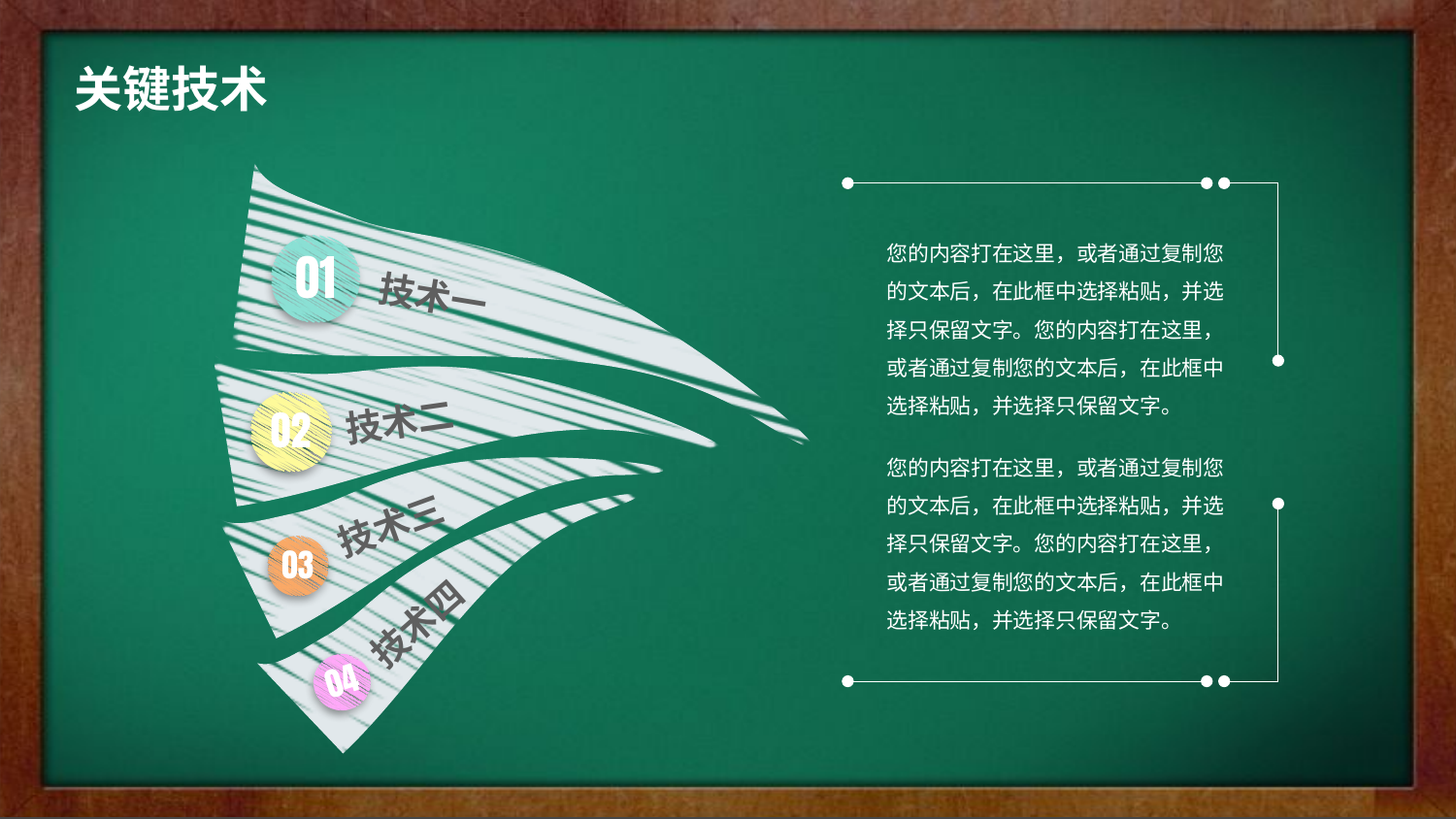

关键技术

您的内容打在这里，或者通过复制您的文本后，在此框中选择粘贴，并选择只保留文字。您的内容打在这里，或者通过复制您的文本后，在此框中选择粘贴，并选择只保留文字。
01
技术一

技术二
02

您的内容打在这里，或者通过复制您的文本后，在此框中选择粘贴，并选择只保留文字。您的内容打在这里，或者通过复制您的文本后，在此框中选择粘贴，并选择只保留文字。
技术三

03
技术四
04